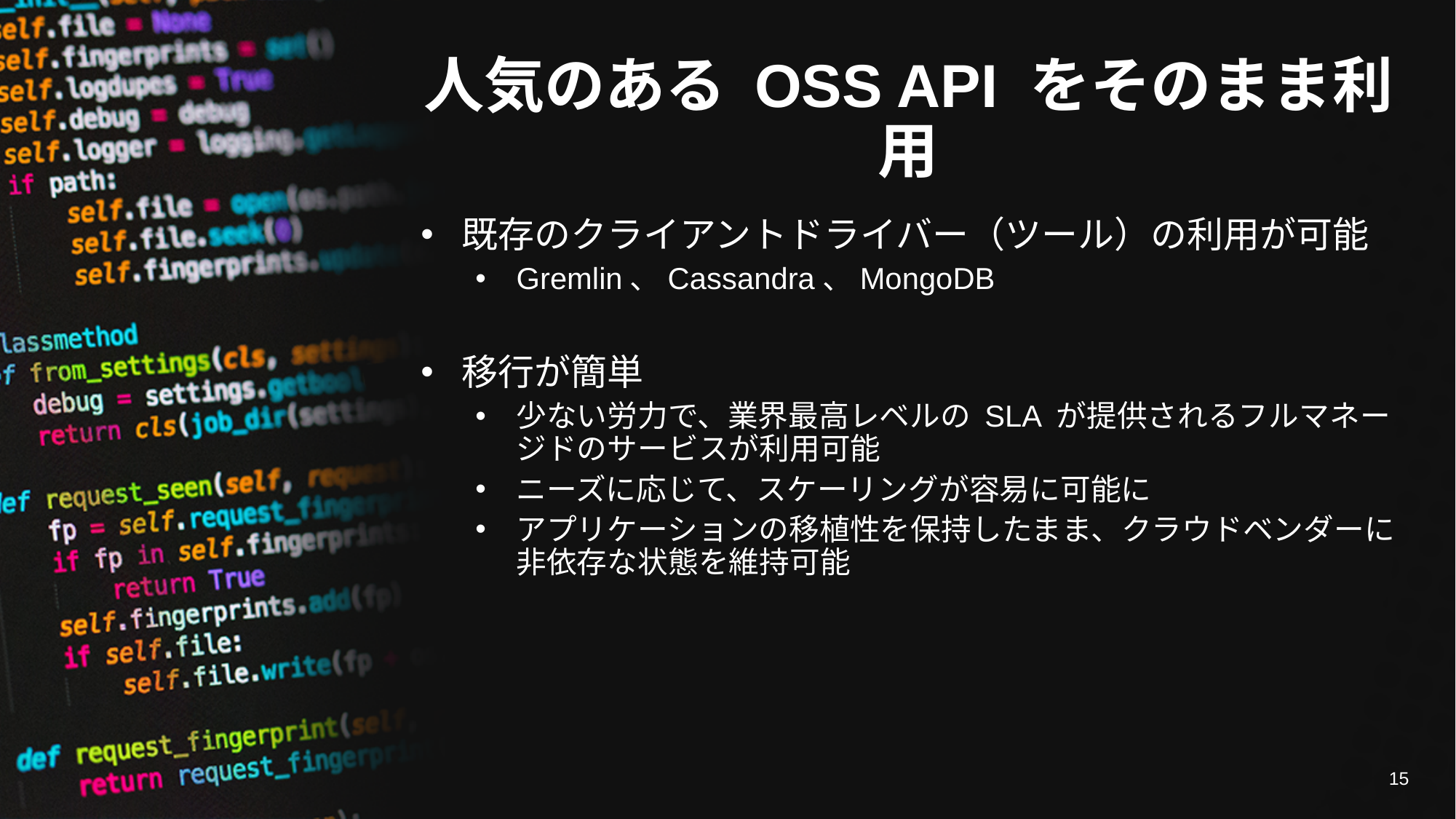

# 人気のある OSS API をそのまま利用
既存のクライアントドライバー（ツール）の利用が可能
Gremlin、Cassandra、MongoDB

移行が簡単
少ない労力で、業界最高レベルの SLA が提供されるフルマネージドのサービスが利用可能
ニーズに応じて、スケーリングが容易に可能に
アプリケーションの移植性を保持したまま、クラウドベンダーに非依存な状態を維持可能
15